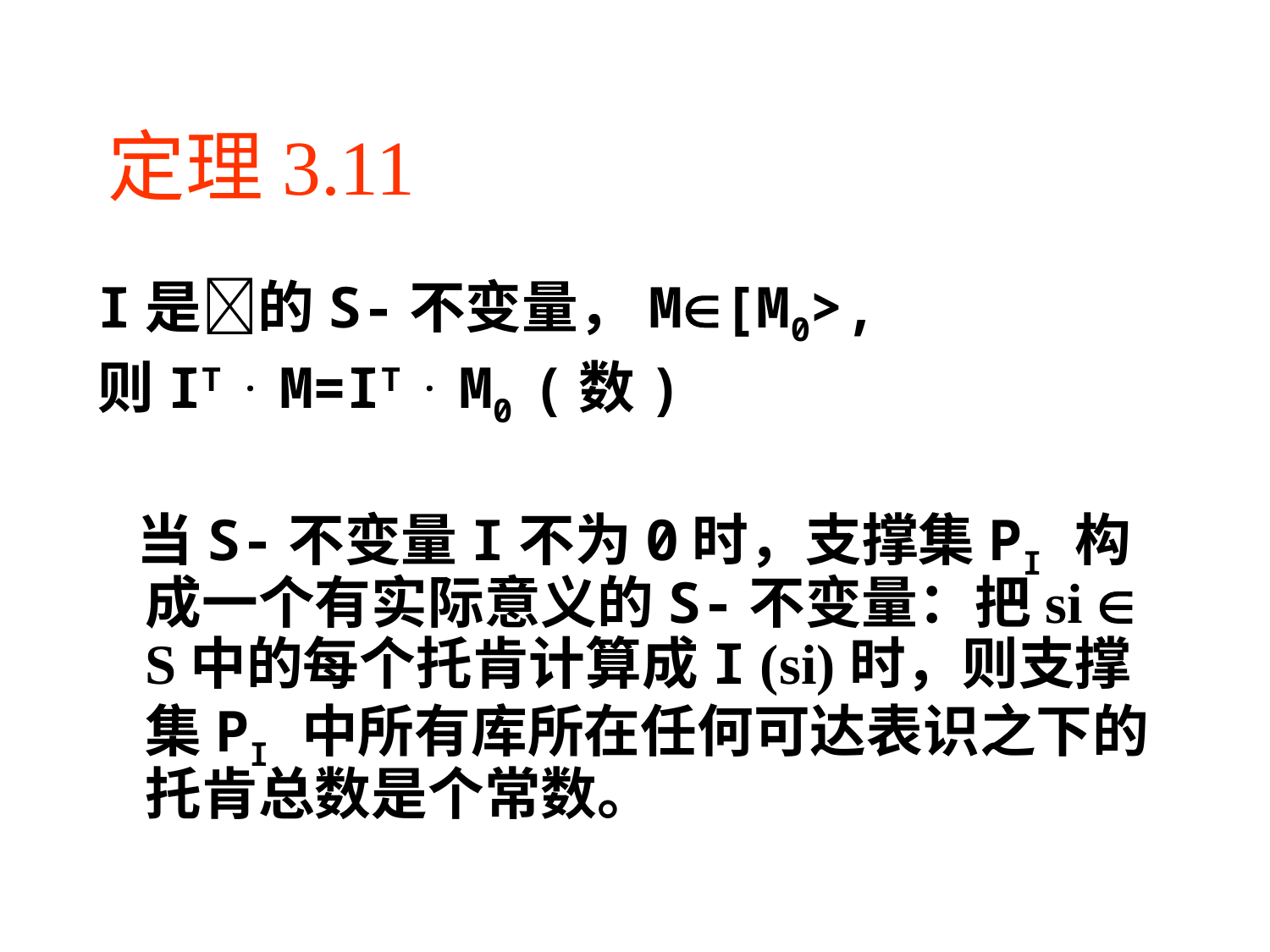

# 定理3.11
I是∑的S-不变量，M∈[M0>,
则IT . M=IT . M0 (数)

  当S-不变量I不为0时，支撑集PI 构成一个有实际意义的S-不变量：把si ∈ S中的每个托肯计算成I (si)时，则支撑集PI 中所有库所在任何可达表识之下的托肯总数是个常数。